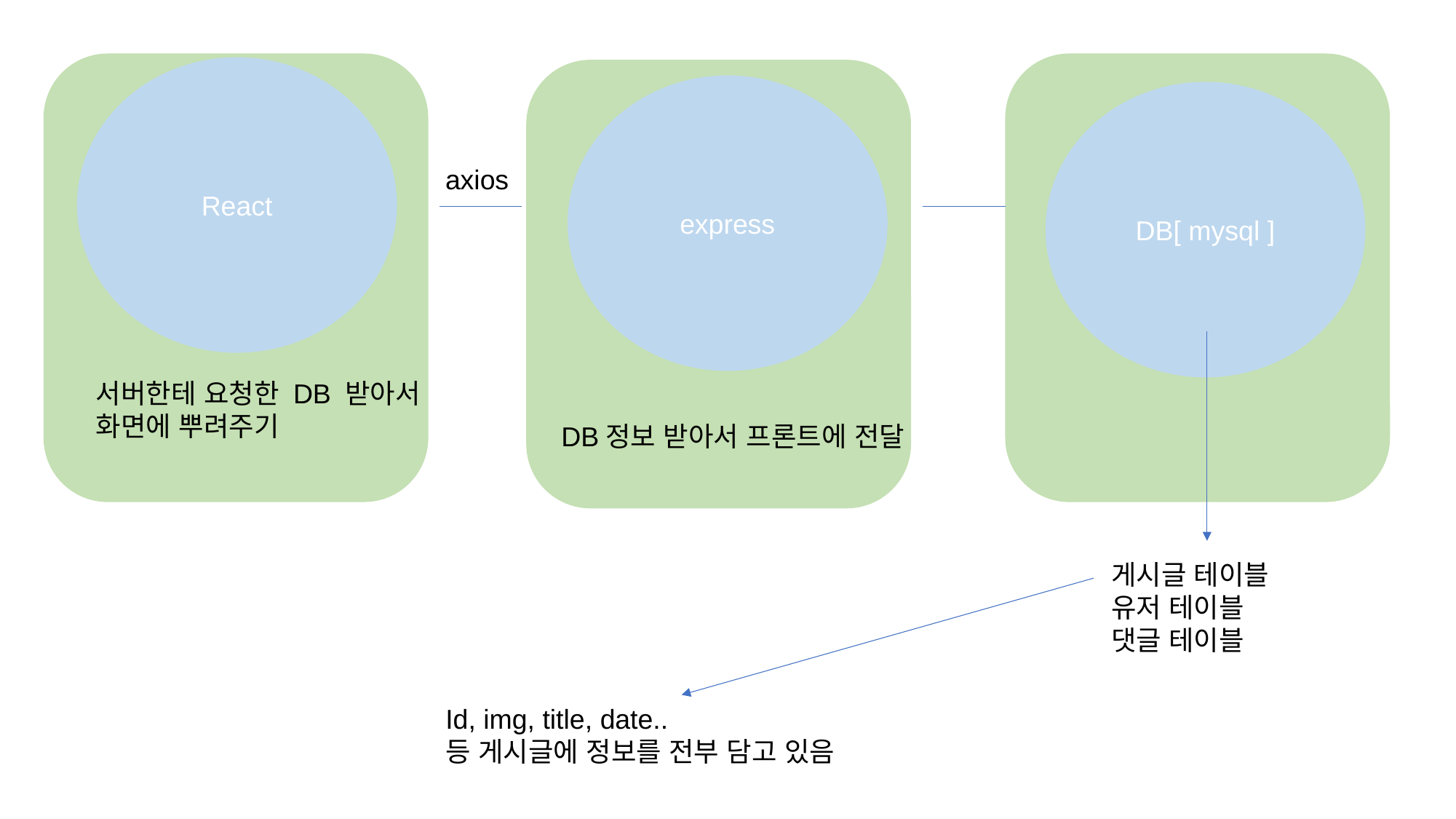

React

express
DB[ mysql ]
axios
서버한테 요청한 DB 받아서
화면에 뿌려주기
DB정보 받아서 프론트에 전달
게시글 테이블
유저 테이블
댓글 테이블
Id, img, title, date..
등 게시글에 정보를 전부 담고 있음